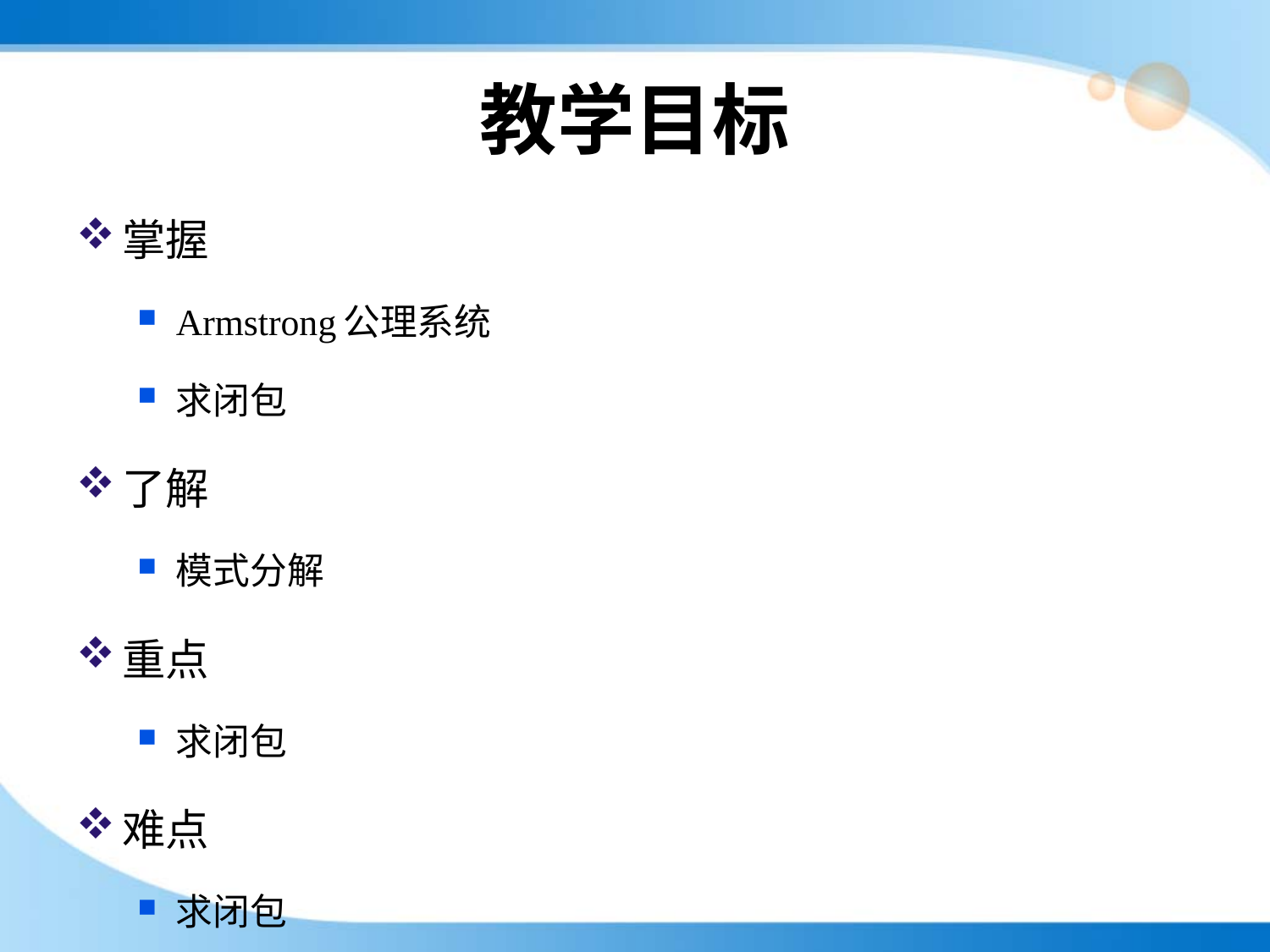

# 教学目标
掌握
Armstrong公理系统
求闭包
了解
模式分解
重点
求闭包
难点
求闭包